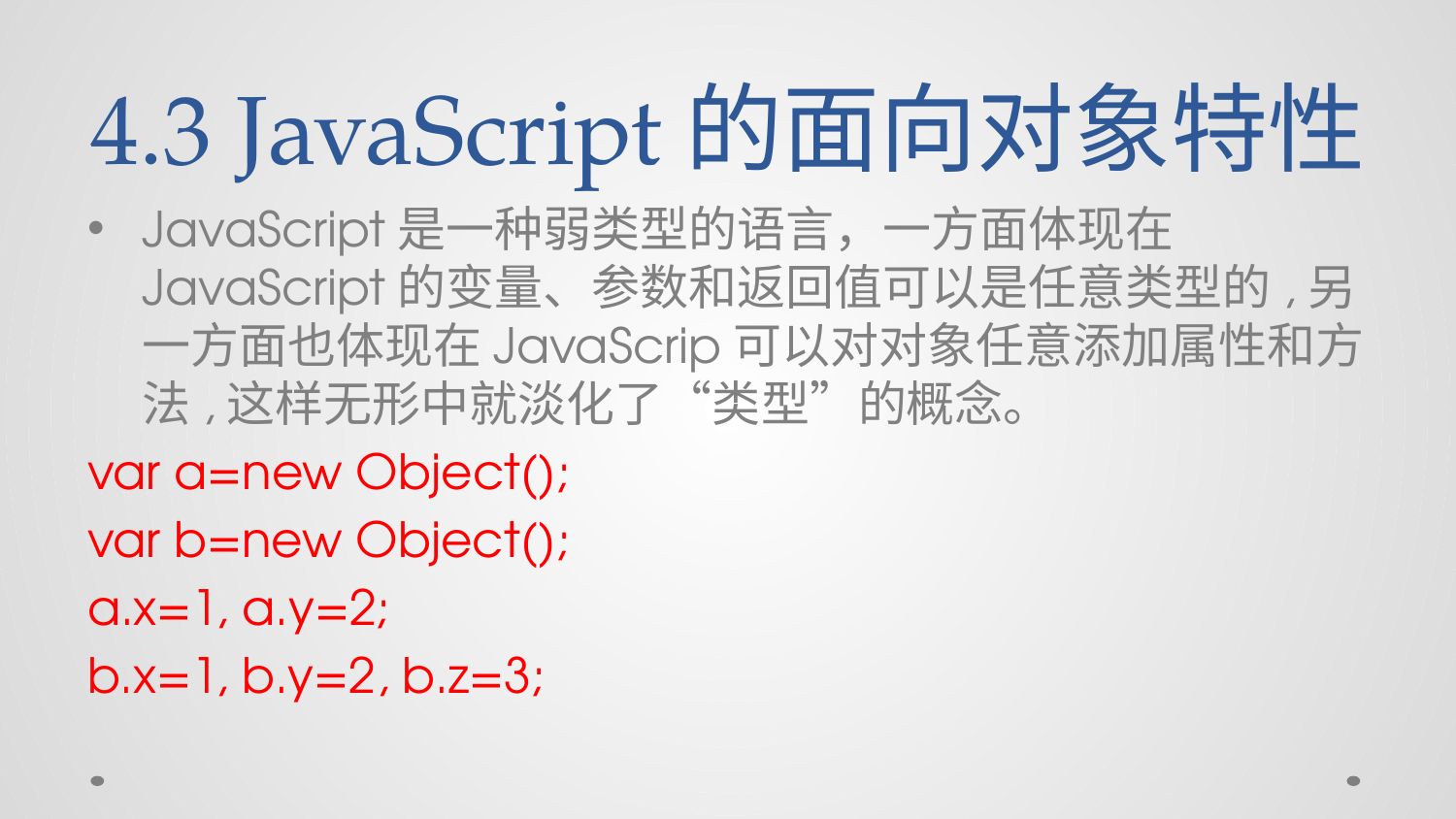

# 4.3 JavaScript的面向对象特性
JavaScript是一种弱类型的语言，一方面体现在JavaScript的变量、参数和返回值可以是任意类型的,另一方面也体现在JavaScrip可以对对象任意添加属性和方法,这样无形中就淡化了“类型”的概念。
var a=new Object();
var b=new Object();
a.x=1, a.y=2;
b.x=1, b.y=2, b.z=3;